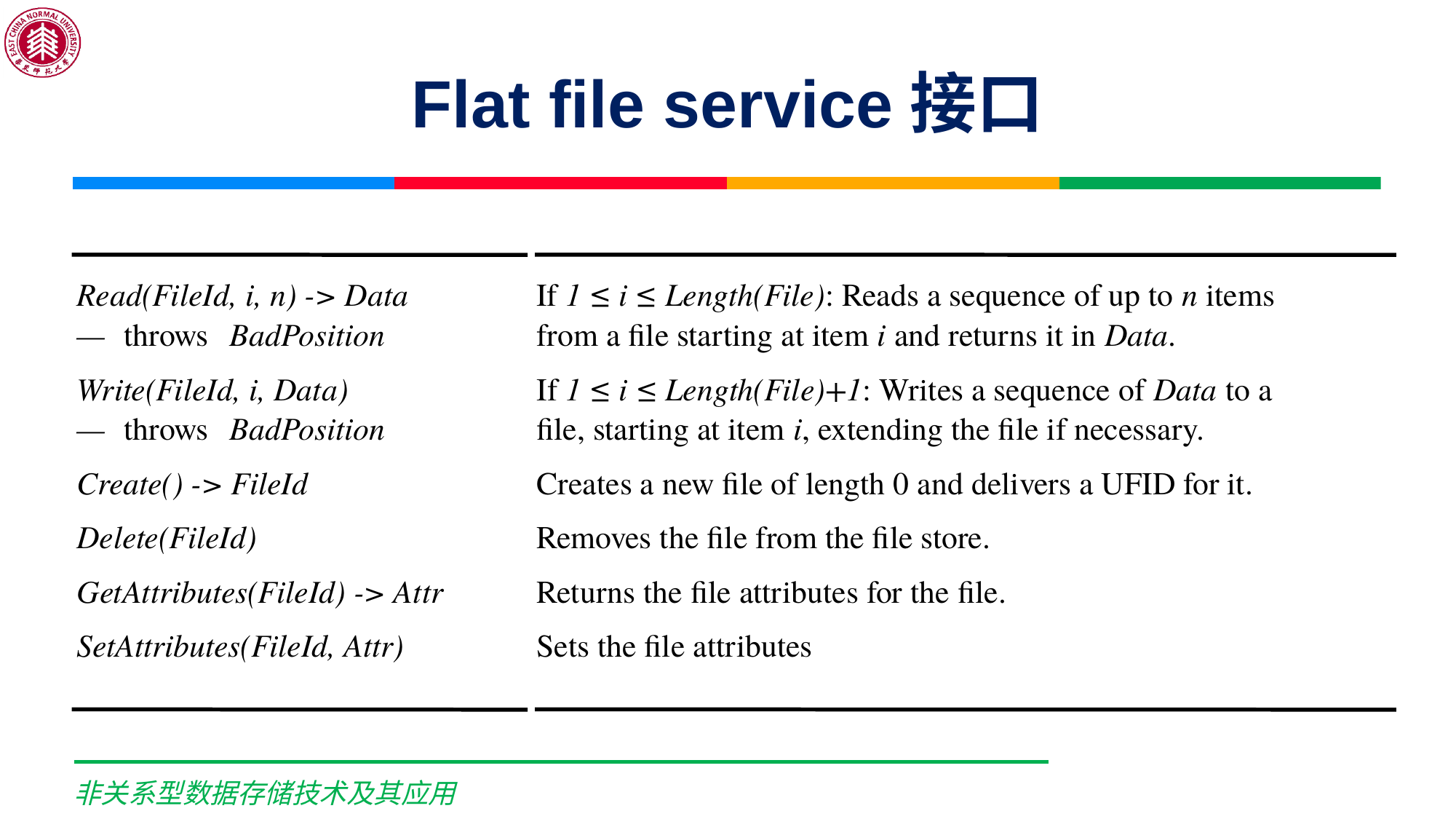

# Flat file service接口

Read(FileId, i, n) -> Data

If 1 ≤ i ≤ Length(File): Reads a sequence of up to n items
—
throws
 BadPosition
from a file starting at item i and returns it in Data.

Write(FileId, i, Data)

If 1 ≤ i ≤ Length(File)+1: Writes a sequence of Data to a
—
throws
 BadPosition
file, starting at item i, extending the file if necessary.

Create() -> FileId
Creates a new file of length 0 and delivers a UFID for it.

Delete(FileId)

Removes the file from the file store.

GetAttributes(FileId) -> Attr

Returns the file attributes for the file.

SetAttributes(FileId, Attr)

Sets the file attributes